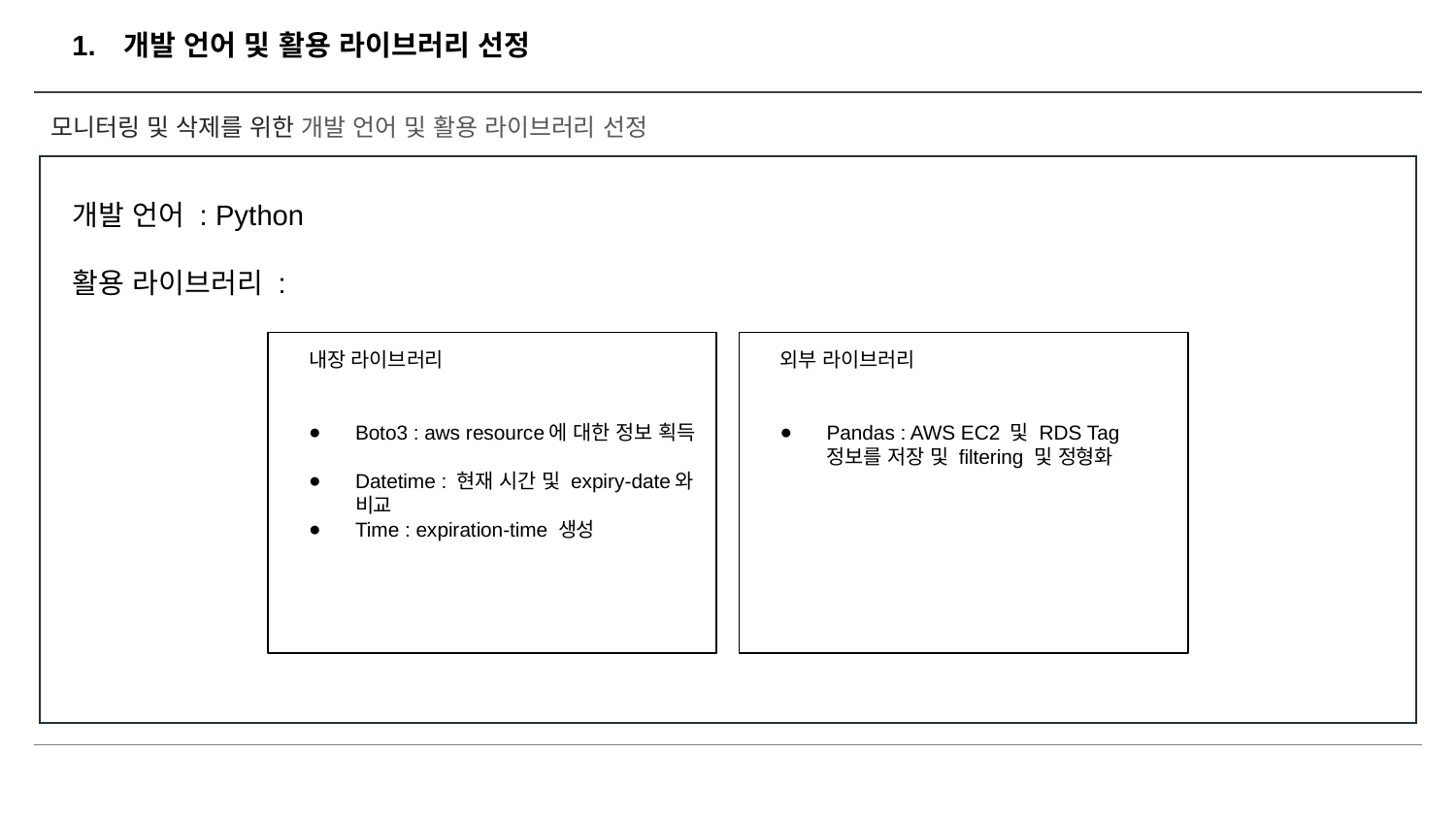

# 개발 언어 및 활용 라이브러리 선정
모니터링 및 삭제를 위한 개발 언어 및 활용 라이브러리 선정

개발 언어 : Python

활용 라이브러리 :
내장 라이브러리

Boto3 : aws resource에 대한 정보 획득

Datetime : 현재 시간 및 expiry-date와 비교
Time : expiration-time 생성

외부 라이브러리

Pandas : AWS EC2 및 RDS Tag 정보를 저장 및 filtering 및 정형화